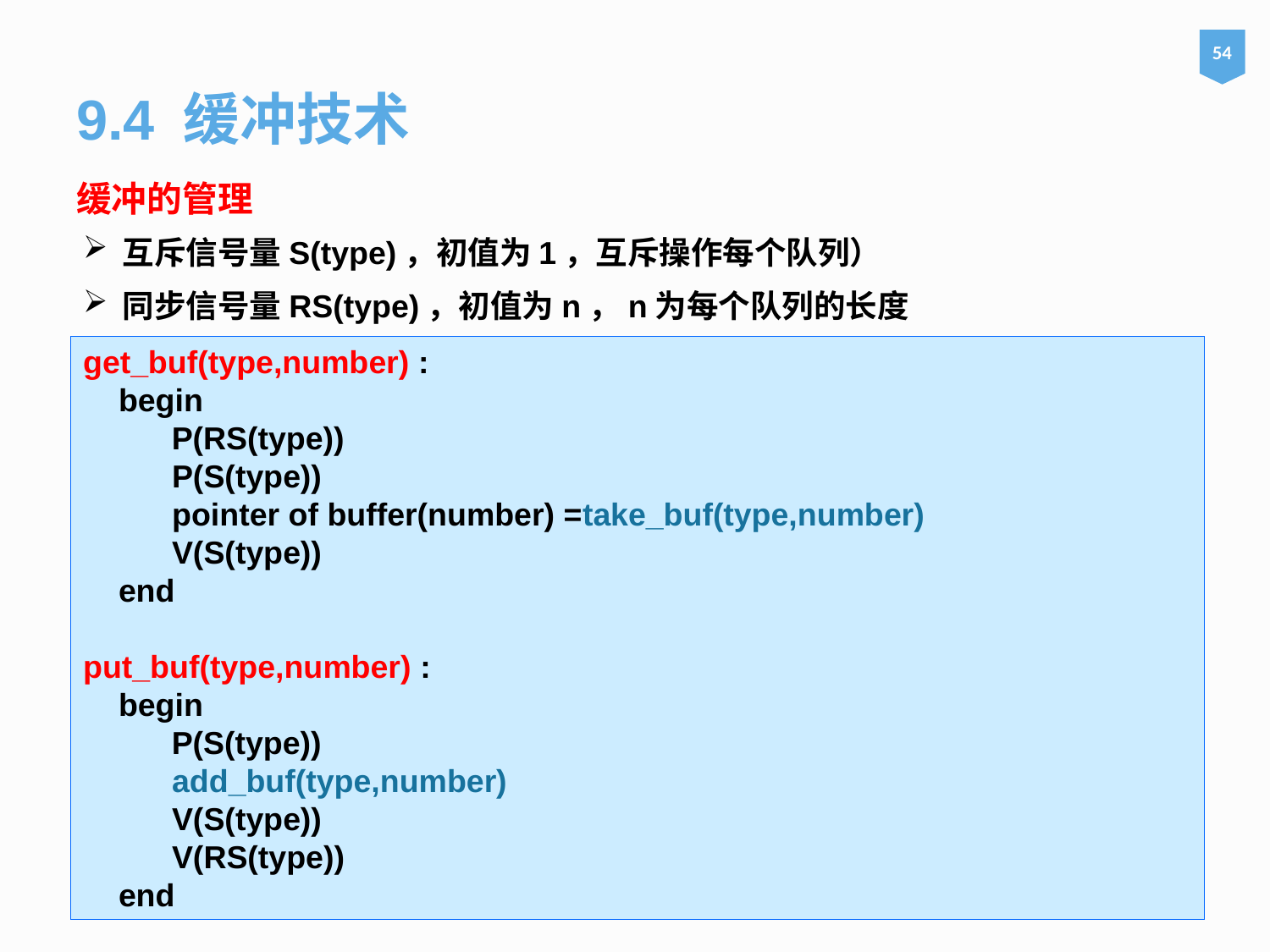

54
9.4 缓冲技术
缓冲的管理
互斥信号量S(type)，初值为1，互斥操作每个队列）
同步信号量RS(type)，初值为n，n为每个队列的长度
get_buf(type,number) :
    begin
          P(RS(type))
          P(S(type))
          pointer of buffer(number) =take_buf(type,number)
          V(S(type))
    end

put_buf(type,number) :
    begin
          P(S(type))
          add_buf(type,number)
          V(S(type))
          V(RS(type))
    end
71